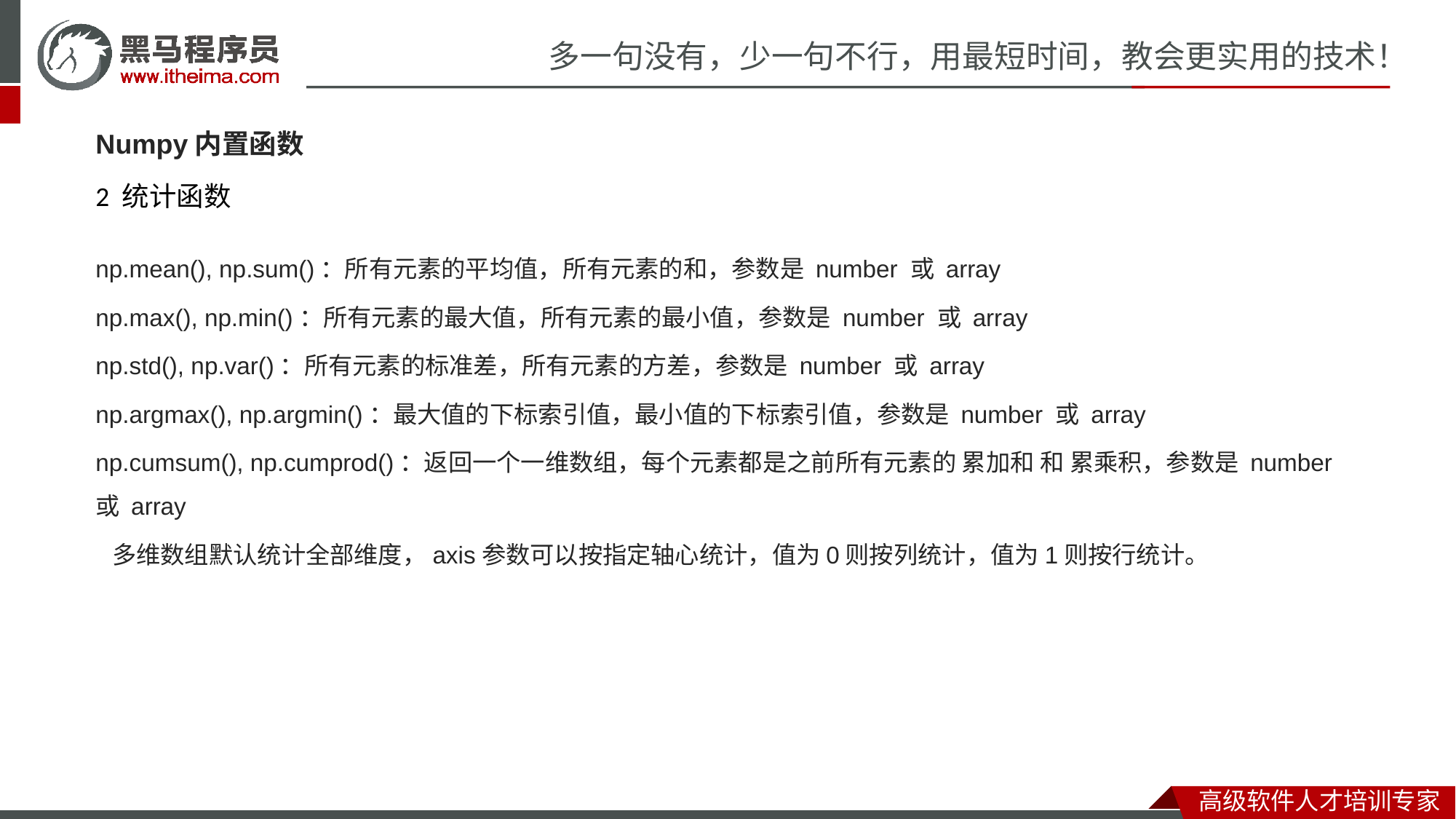

Numpy内置函数
2 统计函数

np.mean(), np.sum()：所有元素的平均值，所有元素的和，参数是 number 或 array
np.max(), np.min()：所有元素的最大值，所有元素的最小值，参数是 number 或 array
np.std(), np.var()：所有元素的标准差，所有元素的方差，参数是 number 或 array
np.argmax(), np.argmin()：最大值的下标索引值，最小值的下标索引值，参数是 number 或 array
np.cumsum(), np.cumprod()：返回一个一维数组，每个元素都是之前所有元素的 累加和 和 累乘积，参数是 number 或 array
  多维数组默认统计全部维度，axis参数可以按指定轴心统计，值为0则按列统计，值为1则按行统计。